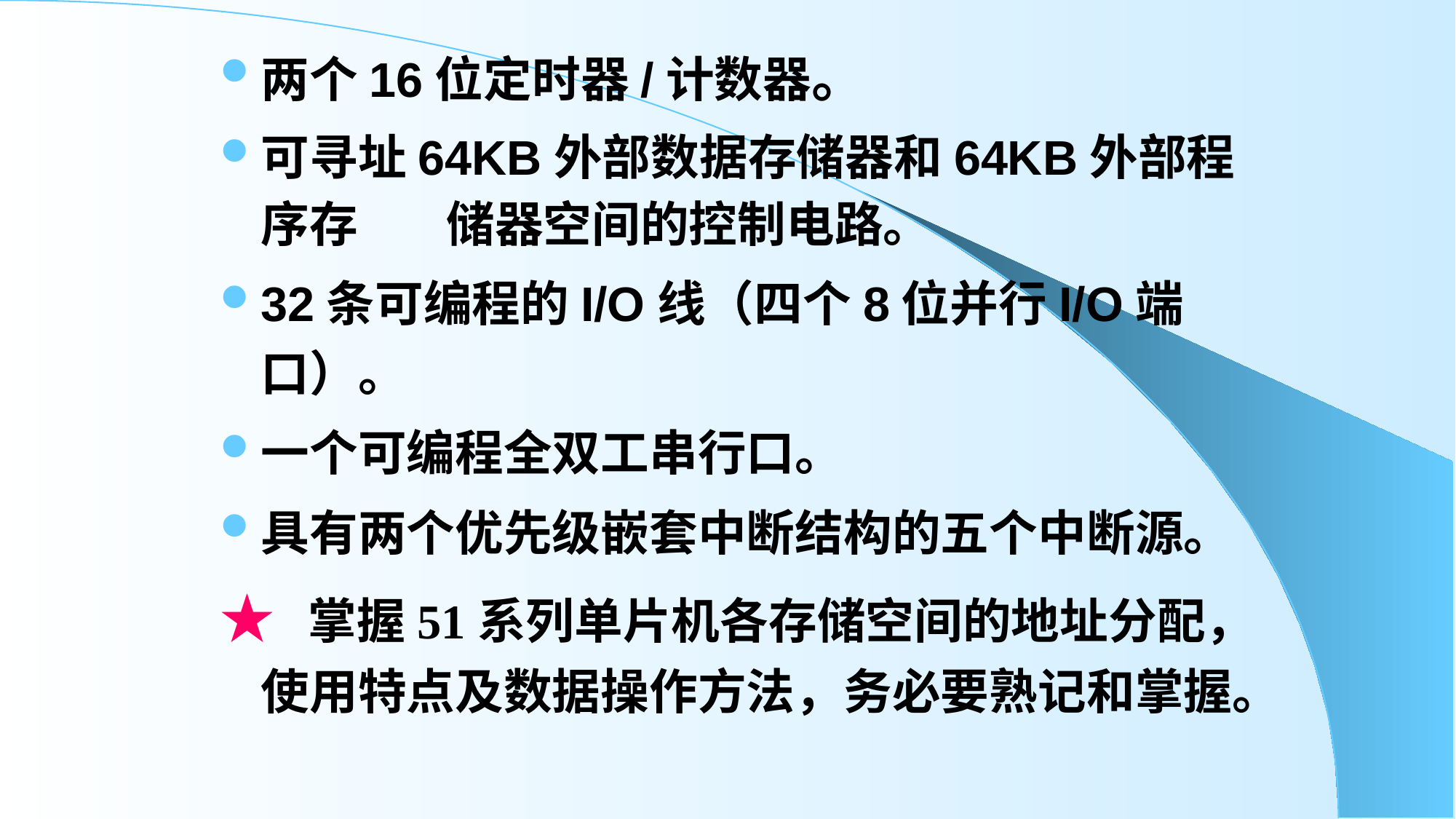

两个16位定时器/计数器。
可寻址64KB外部数据存储器和64KB外部程序存        储器空间的控制电路。
32条可编程的I/O线（四个8位并行I/O端口）。
一个可编程全双工串行口。
具有两个优先级嵌套中断结构的五个中断源。
★  掌握51系列单片机各存储空间的地址分配，使用特点及数据操作方法，务必要熟记和掌握。